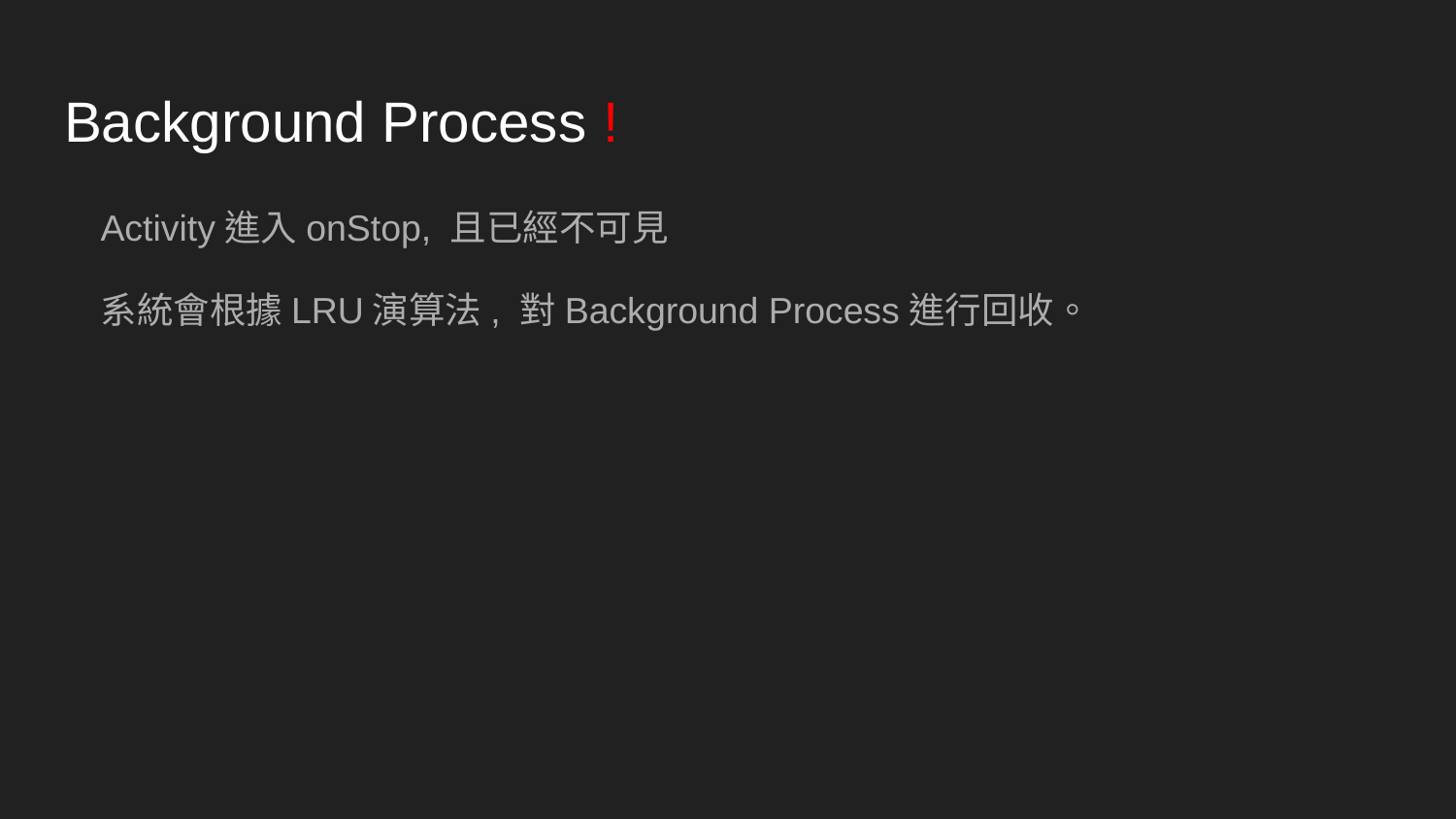

# Background Process !
Activity進入onStop, 且已經不可見
系統會根據LRU演算法, 對Background Process進行回收。